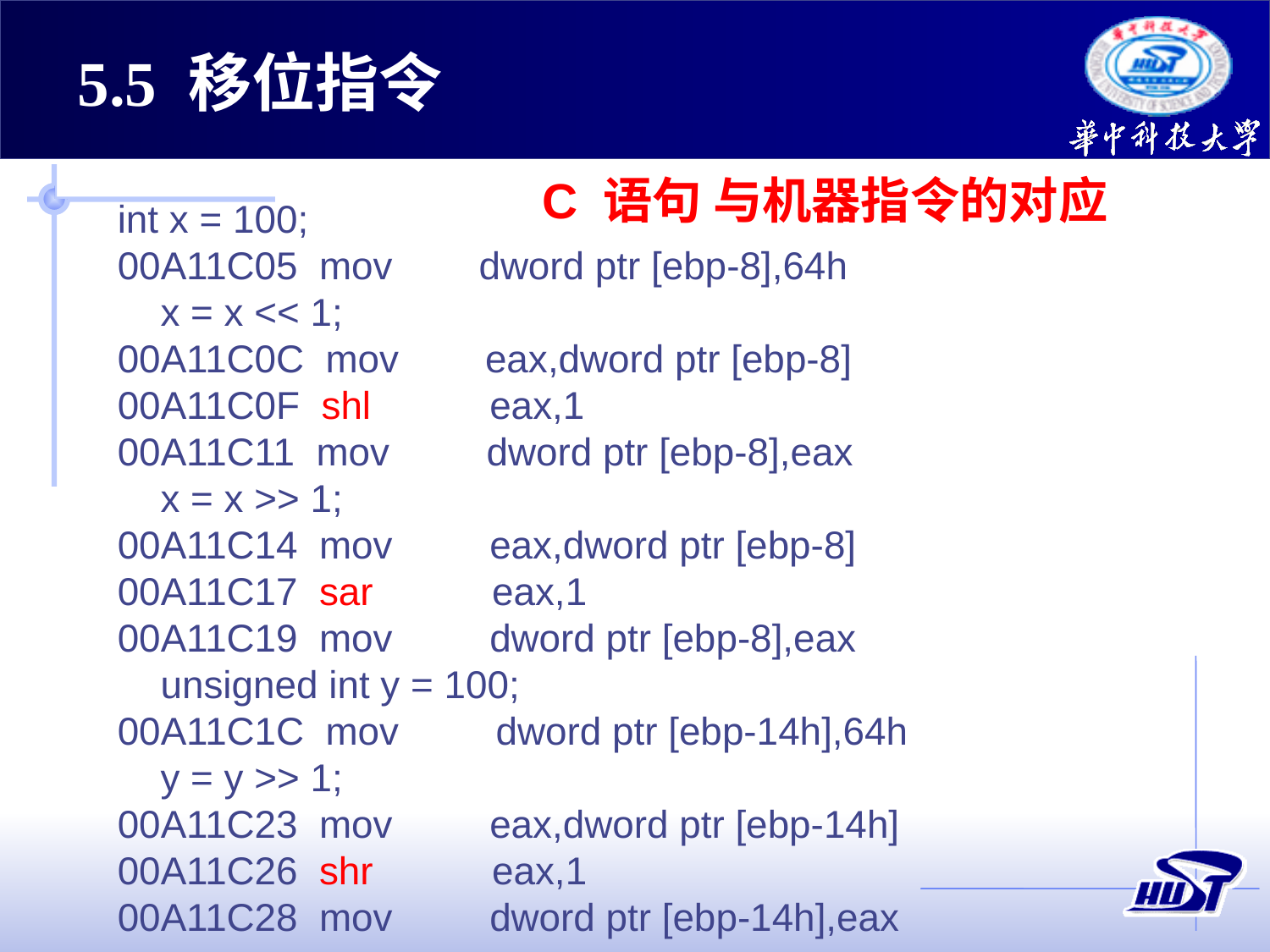

5.5 移位指令
C 语句 与机器指令的对应
int x = 100;
00A11C05  mov        dword ptr [ebp-8],64h
    x = x << 1;
00A11C0C  mov        eax,dword ptr [ebp-8]
00A11C0F  shl           eax,1
00A11C11  mov         dword ptr [ebp-8],eax
    x = x >> 1;
00A11C14  mov         eax,dword ptr [ebp-8]
00A11C17  sar           eax,1
00A11C19  mov         dword ptr [ebp-8],eax
    unsigned int y = 100;
00A11C1C  mov         dword ptr [ebp-14h],64h
    y = y >> 1;
00A11C23  mov         eax,dword ptr [ebp-14h]
00A11C26  shr           eax,1
00A11C28  mov         dword ptr [ebp-14h],eax